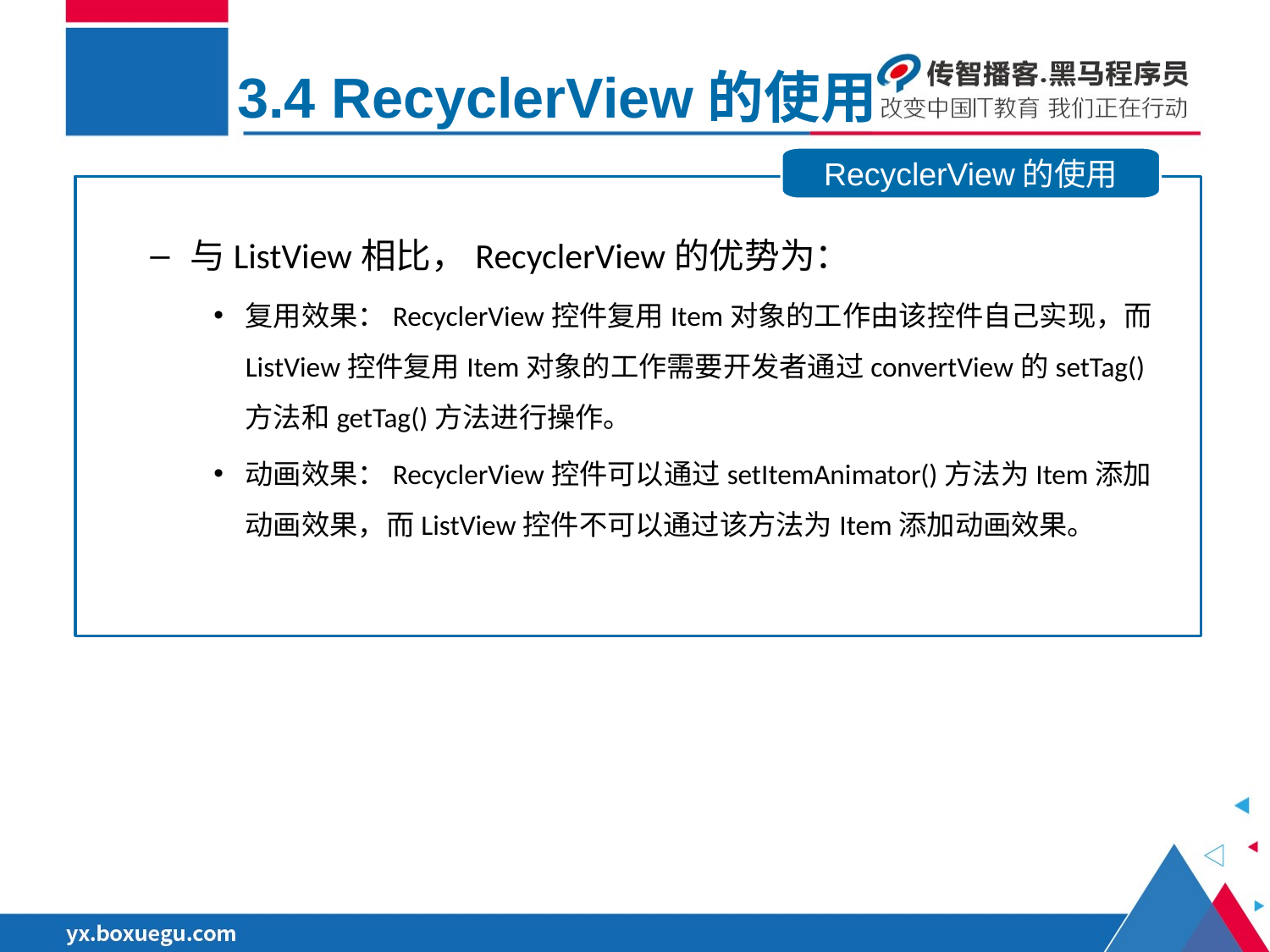

3.4 RecyclerView的使用

RecyclerView的使用

与ListView相比，RecyclerView的优势为：
复用效果：RecyclerView控件复用Item对象的工作由该控件自己实现，而ListView控件复用Item对象的工作需要开发者通过convertView的setTag()方法和getTag()方法进行操作。
动画效果：RecyclerView控件可以通过setItemAnimator()方法为Item添加动画效果，而ListView控件不可以通过该方法为Item添加动画效果。